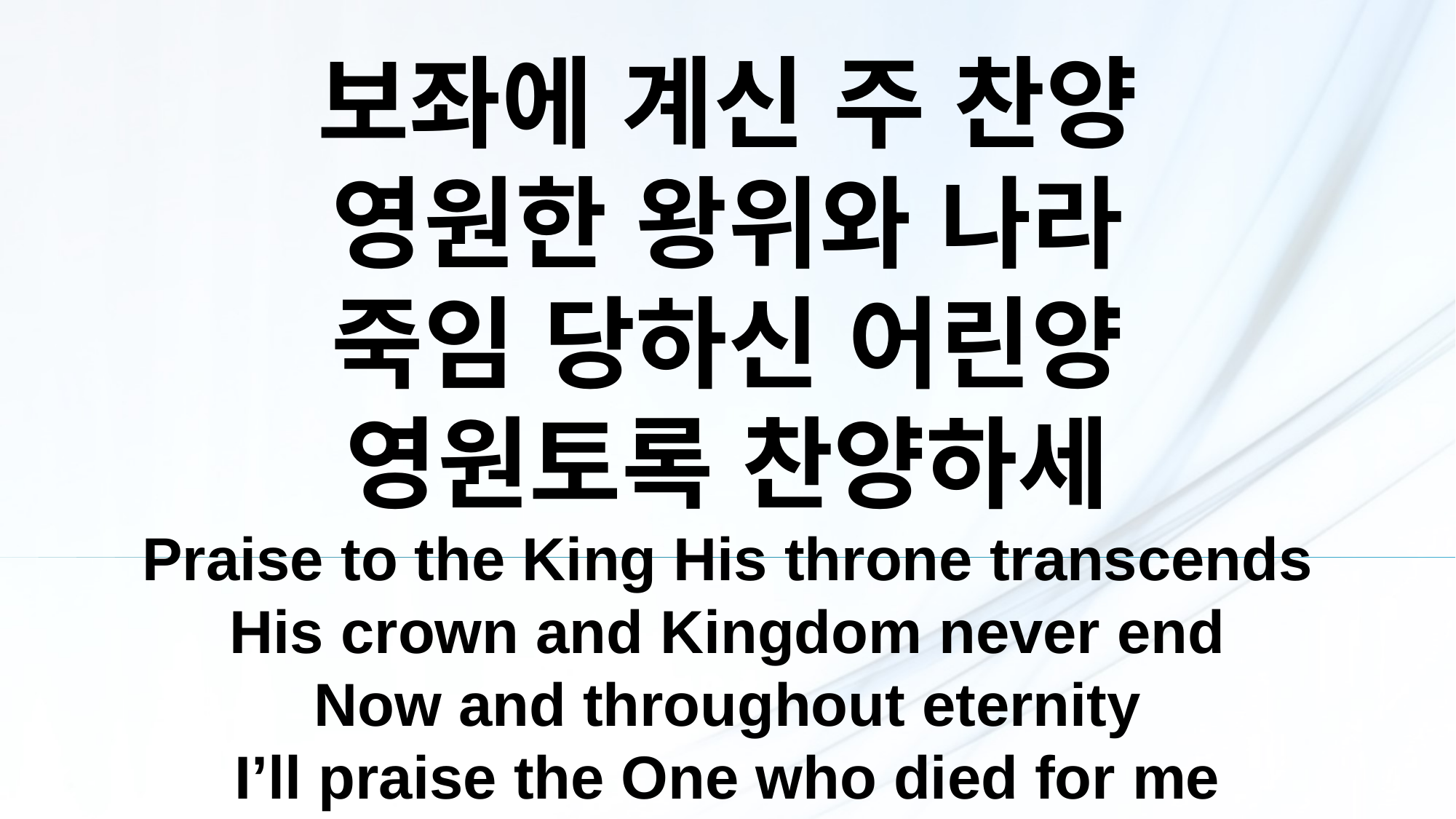

# 보좌에 계신 주 찬양 영원한 왕위와 나라 죽임 당하신 어린양 영원토록 찬양하세 Praise to the King His throne transcends His crown and Kingdom never end Now and throughout eternity I’ll praise the One who died for me